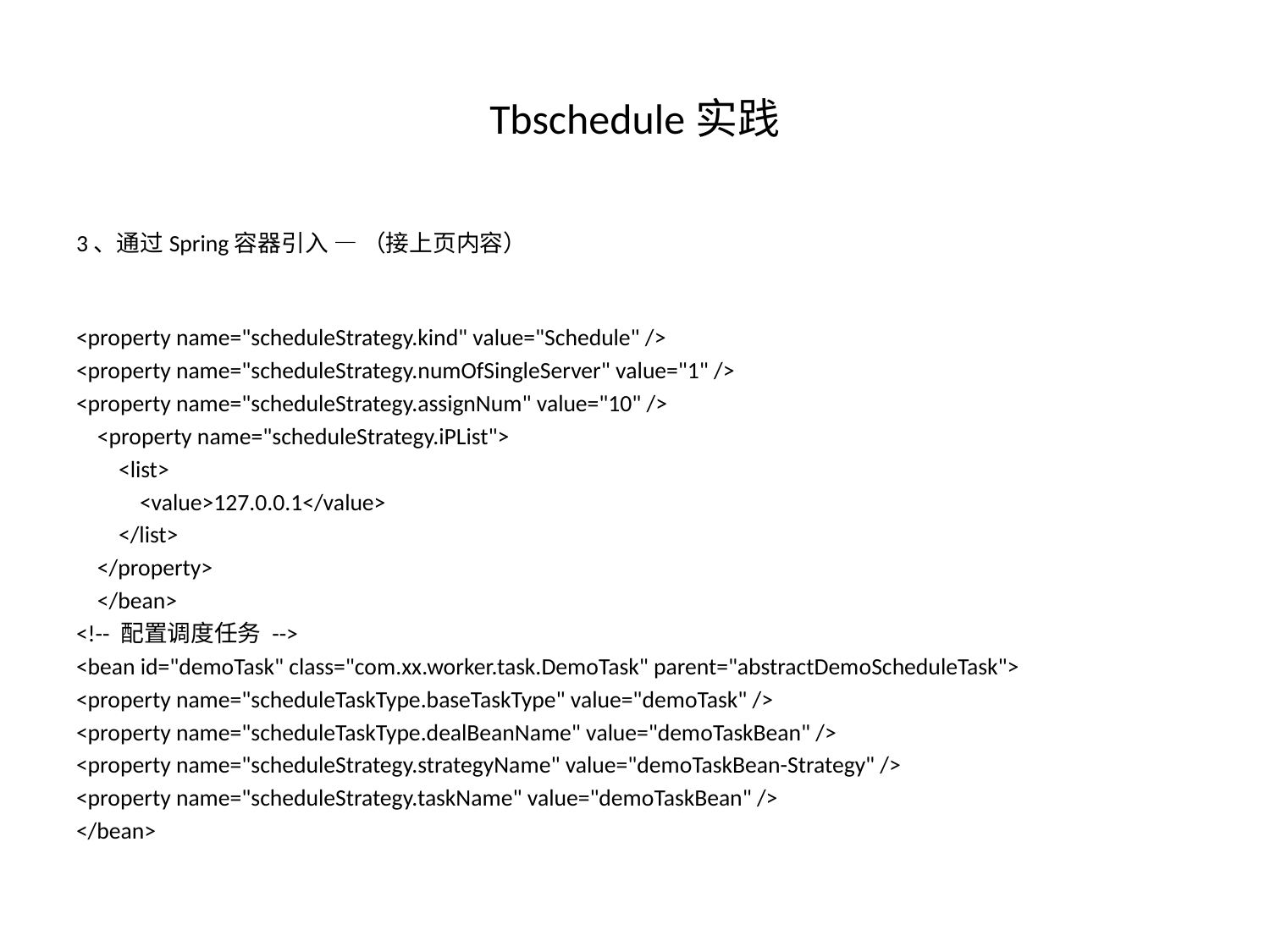

# Tbschedule实践
3、通过Spring容器引入 — （接上页内容）

<property name="scheduleStrategy.kind" value="Schedule" />
<property name="scheduleStrategy.numOfSingleServer" value="1" />
<property name="scheduleStrategy.assignNum" value="10" />
    <property name="scheduleStrategy.iPList">
        <list>
            <value>127.0.0.1</value>
        </list>
    </property>
    </bean>
<!-- 配置调度任务 -->
<bean id="demoTask" class="com.xx.worker.task.DemoTask" parent="abstractDemoScheduleTask">
<property name="scheduleTaskType.baseTaskType" value="demoTask" />
<property name="scheduleTaskType.dealBeanName" value="demoTaskBean" />
<property name="scheduleStrategy.strategyName" value="demoTaskBean-Strategy" />
<property name="scheduleStrategy.taskName" value="demoTaskBean" />
</bean>